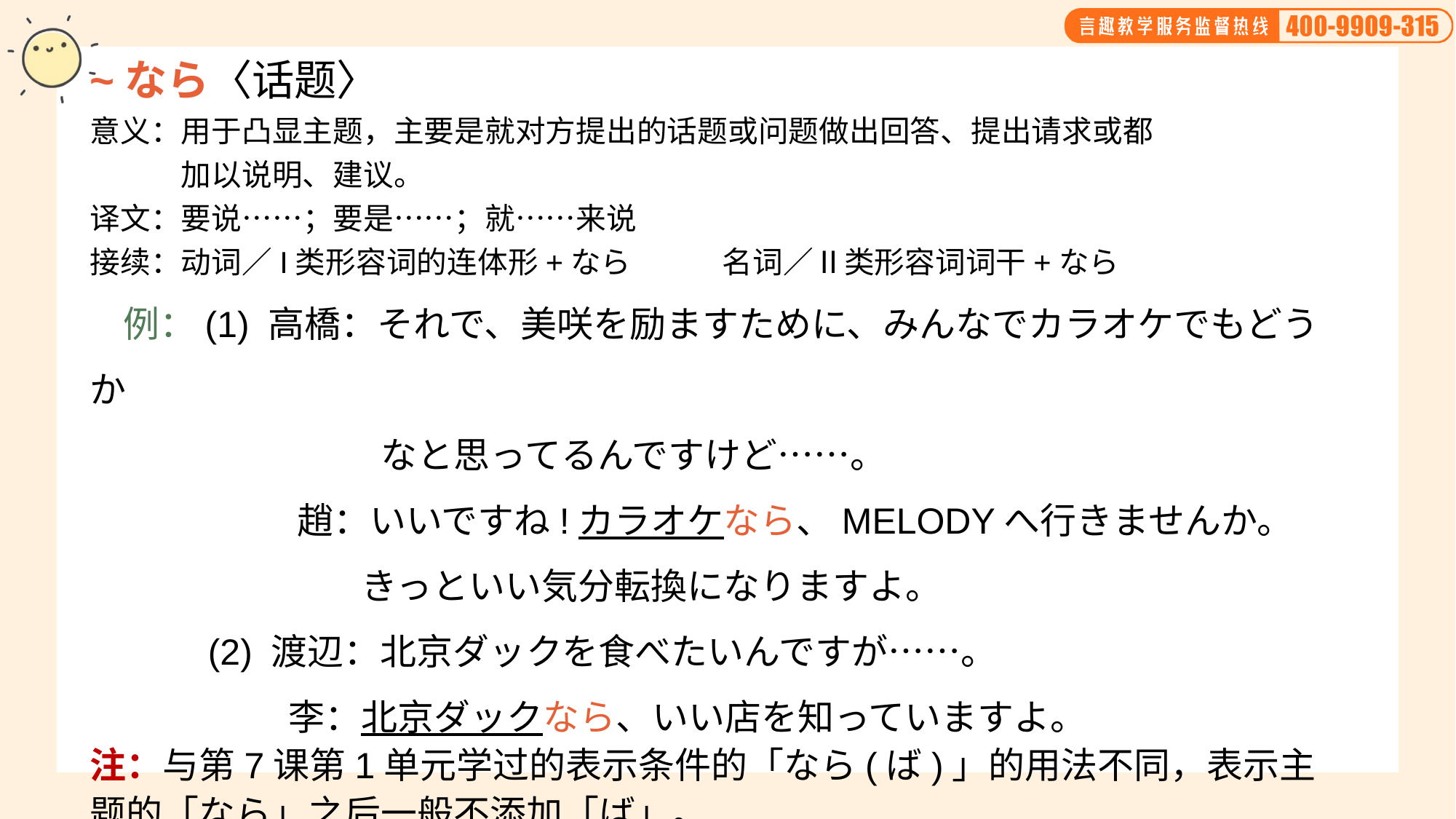

~なら〈话题〉　　　　
意义：用于凸显主题，主要是就对方提出的话题或问题做出回答、提出请求或都
　　　加以说明、建议。
译文：要说……；要是……；就……来说
接续：动词／I类形容词的连体形+なら　　　名词／Ⅱ类形容词词干+なら
　例：(1) 高橋：それで、美咲を励ますために、みんなでカラオケでもどうか
　　　　　　　　なと思ってるんですけど……。
  　　　　　趙：いいですね!カラオケなら、MELODYへ行きませんか。
　　　　　　　  きっといい気分転換になりますよ。
　　　(2) 渡辺：北京ダックを食べたいんですが……。
　　　　　  李：北京ダックなら、いい店を知っていますよ。
注：与第7课第1单元学过的表示条件的「なら(ば)」的用法不同，表示主题的「なら」之后一般不添加「ば」。